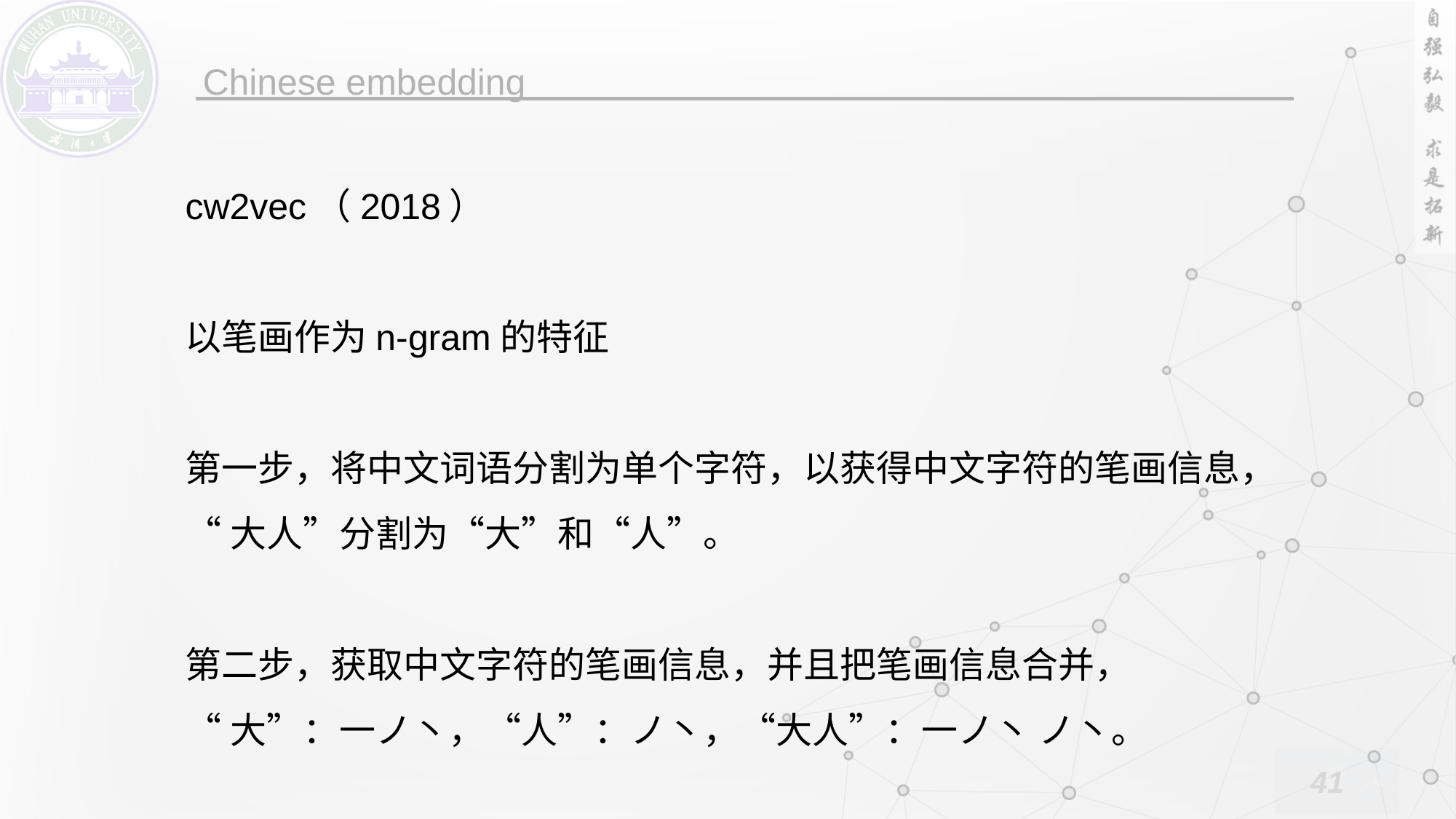

cw2vec（2018）

以笔画作为n-gram的特征

第一步，将中文词语分割为单个字符，以获得中文字符的笔画信息，
“大人”分割为“大”和“人”。

第二步，获取中文字符的笔画信息，并且把笔画信息合并，
“大”：一ノ丶，“人”：ノ丶，“大人”：一ノ丶 ノ丶。

41